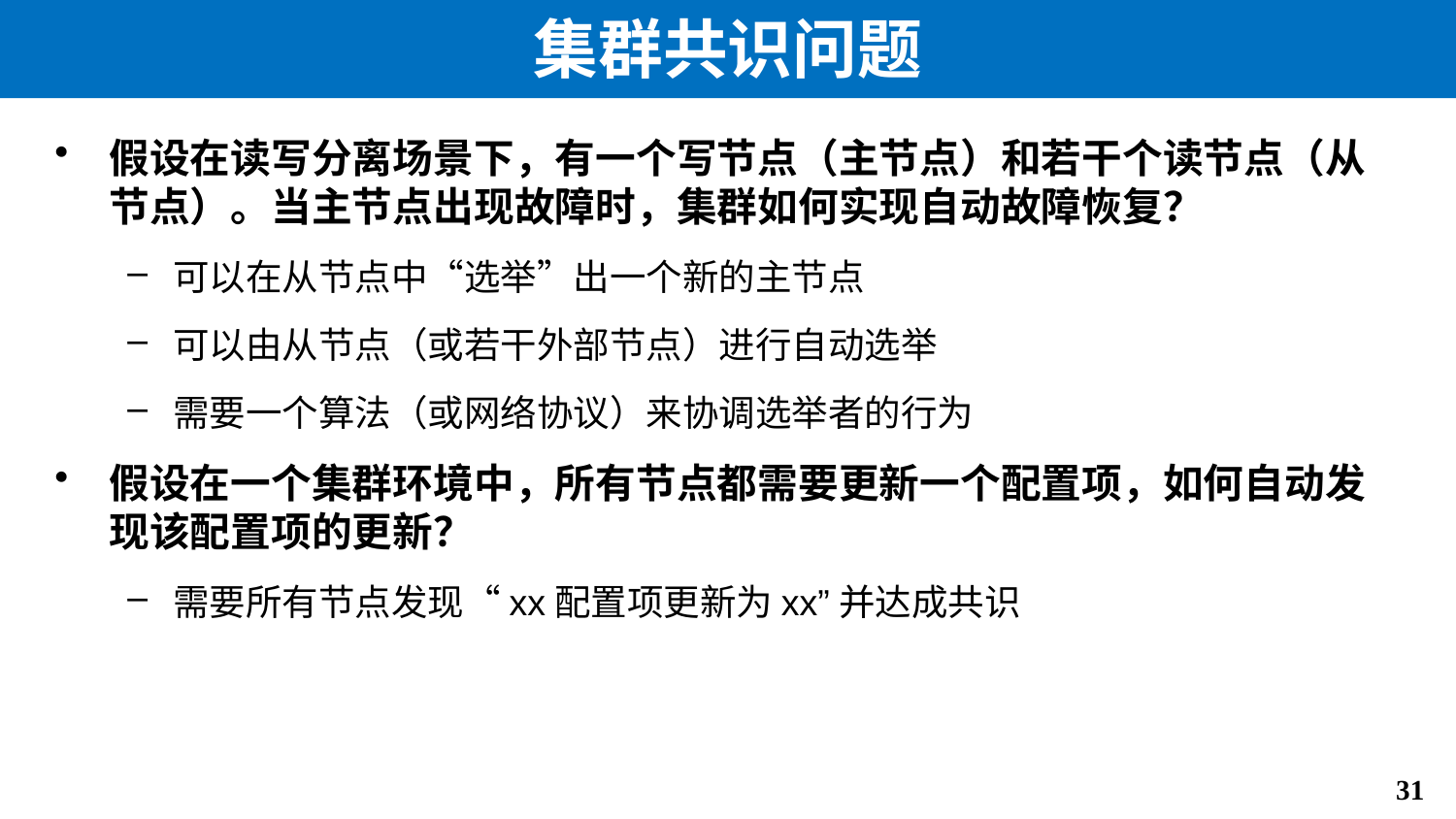

# 集群共识问题
假设在读写分离场景下，有一个写节点（主节点）和若干个读节点（从节点）。当主节点出现故障时，集群如何实现自动故障恢复？
可以在从节点中“选举”出一个新的主节点
可以由从节点（或若干外部节点）进行自动选举
需要一个算法（或网络协议）来协调选举者的行为
假设在一个集群环境中，所有节点都需要更新一个配置项，如何自动发现该配置项的更新？
需要所有节点发现“xx配置项更新为xx”并达成共识